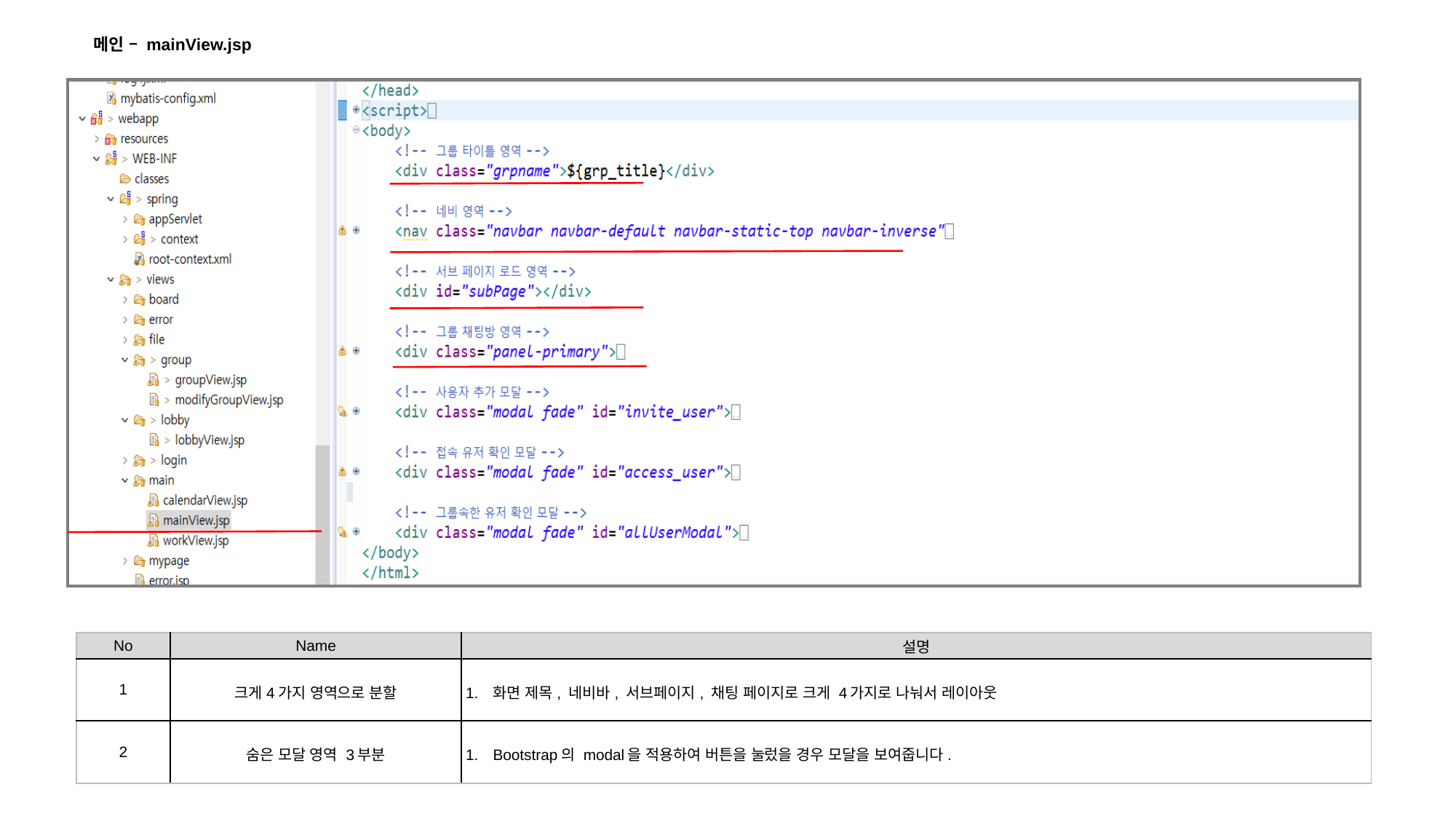

메인 – mainView.jsp

| No | Name | 설명 |
| --- | --- | --- |
| 1 | 크게4가지 영역으로 분할 | 화면 제목, 네비바, 서브페이지, 채팅 페이지로 크게 4가지로 나눠서 레이아웃 |
| 2 | 숨은 모달 영역 3부분 | Bootstrap의 modal을 적용하여 버튼을 눌렀을 경우 모달을 보여줍니다. |